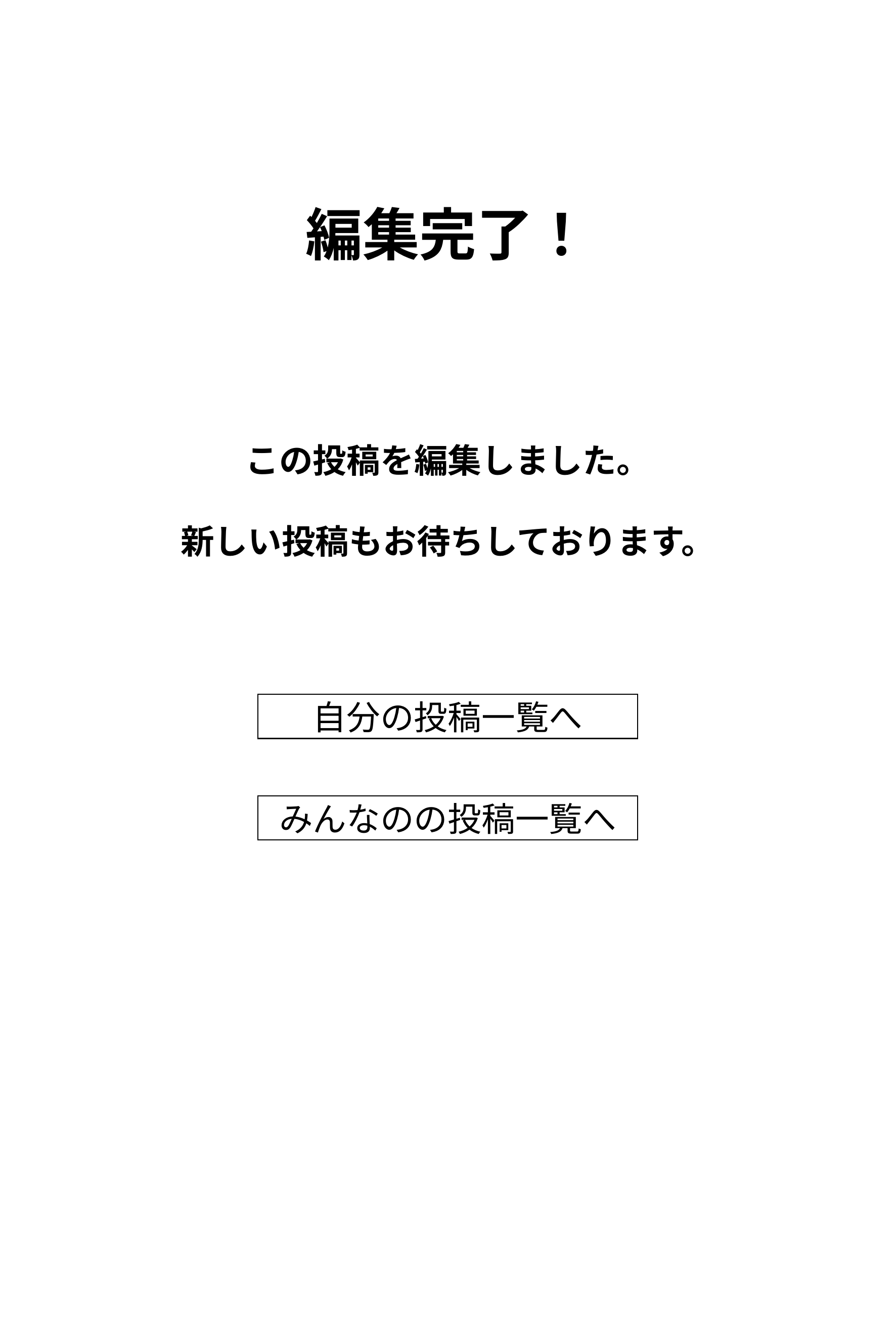

編集完了！
この投稿を編集しました。

新しい投稿もお待ちしております。
自分の投稿一覧へ
みんなのの投稿一覧へ